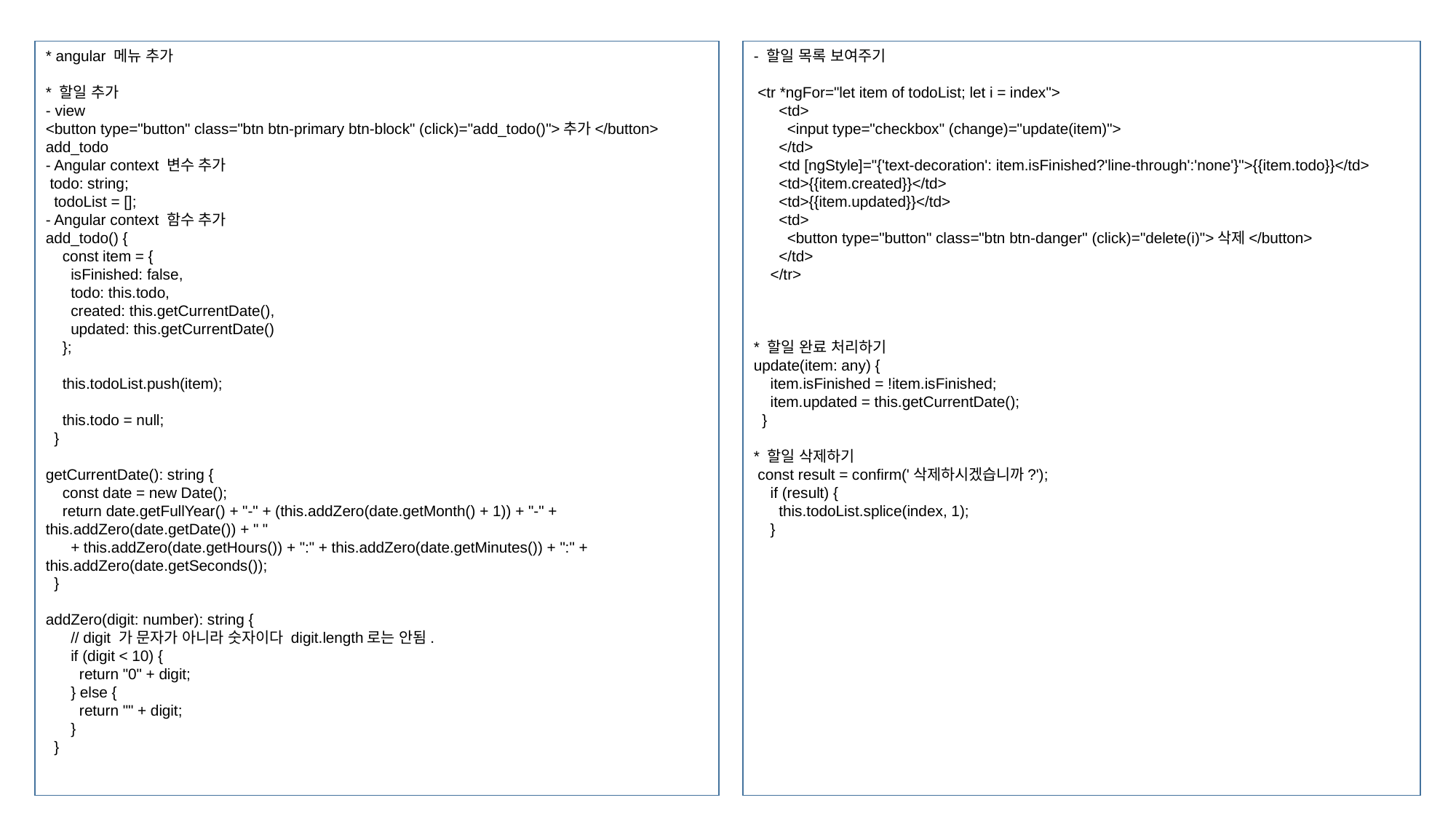

* angular 메뉴 추가

* 할일 추가
- view
<button type="button" class="btn btn-primary btn-block" (click)="add_todo()">추가</button>
add_todo
- Angular context 변수 추가
 todo: string;
  todoList = [];
- Angular context 함수 추가
add_todo() {
    const item = {
      isFinished: false,
      todo: this.todo,
      created: this.getCurrentDate(),
      updated: this.getCurrentDate()
    };

    this.todoList.push(item);

    this.todo = null;
  }

getCurrentDate(): string {
    const date = new Date();
    return date.getFullYear() + "-" + (this.addZero(date.getMonth() + 1)) + "-" + this.addZero(date.getDate()) + " "
      + this.addZero(date.getHours()) + ":" + this.addZero(date.getMinutes()) + ":" + this.addZero(date.getSeconds());
  }

addZero(digit: number): string {
      // digit 가 문자가 아니라 숫자이다 digit.length로는 안됨.
      if (digit < 10) {
        return "0" + digit;
      } else {
        return "" + digit;
      }
  }

- 할일 목록 보여주기

 <tr *ngFor="let item of todoList; let i = index">
      <td>
        <input type="checkbox" (change)="update(item)">
      </td>
      <td [ngStyle]="{'text-decoration': item.isFinished?'line-through':'none'}">{{item.todo}}</td>
      <td>{{item.created}}</td>
      <td>{{item.updated}}</td>
      <td>
        <button type="button" class="btn btn-danger" (click)="delete(i)">삭제</button>
      </td>
    </tr>

* 할일 완료 처리하기
update(item: any) {
    item.isFinished = !item.isFinished;
    item.updated = this.getCurrentDate();
  }

* 할일 삭제하기
 const result = confirm('삭제하시겠습니까?');
    if (result) {
      this.todoList.splice(index, 1);
    }